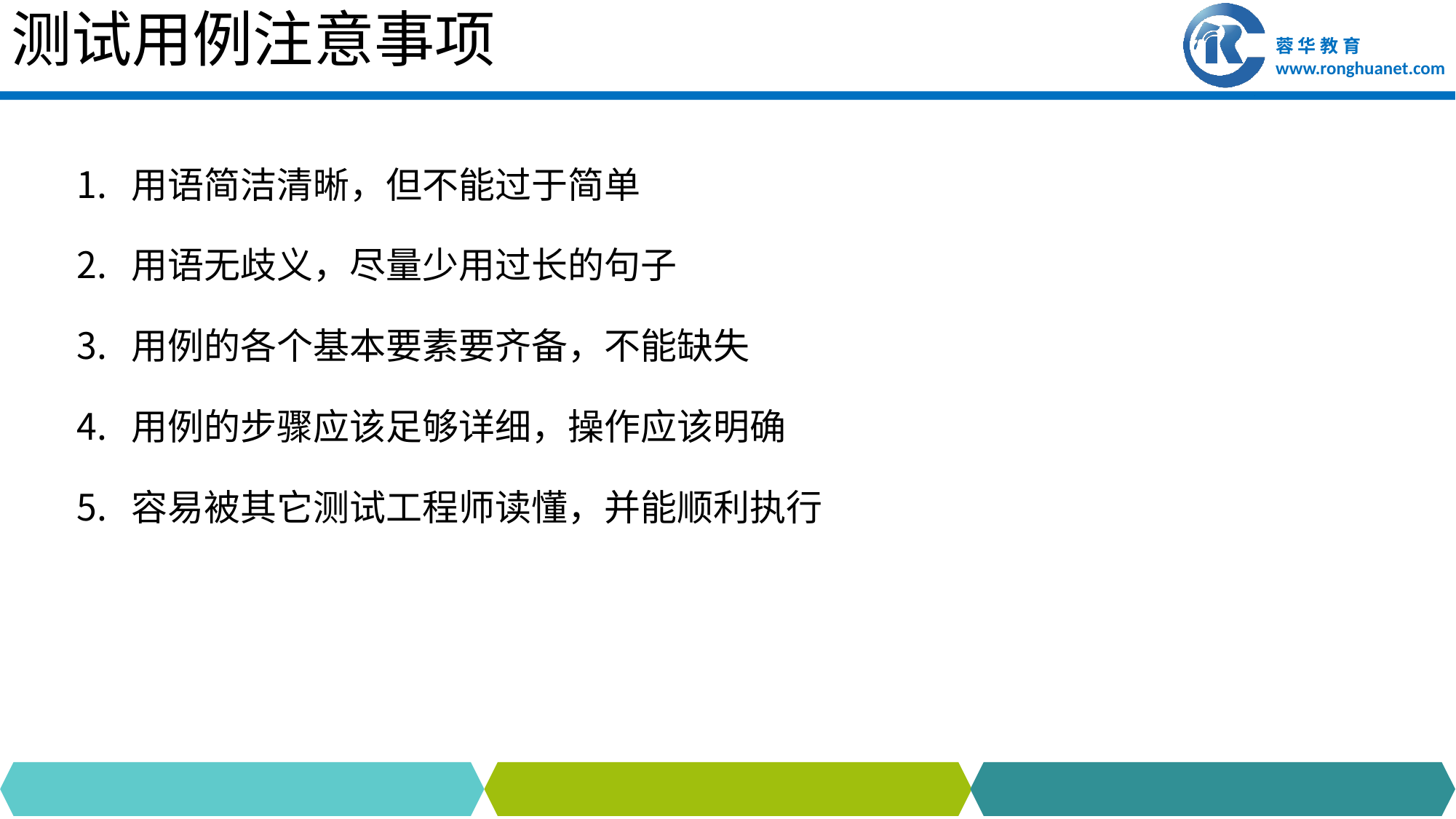

# 测试用例注意事项
用语简洁清晰，但不能过于简单
用语无歧义，尽量少用过长的句子
用例的各个基本要素要齐备，不能缺失
用例的步骤应该足够详细，操作应该明确
容易被其它测试工程师读懂，并能顺利执行